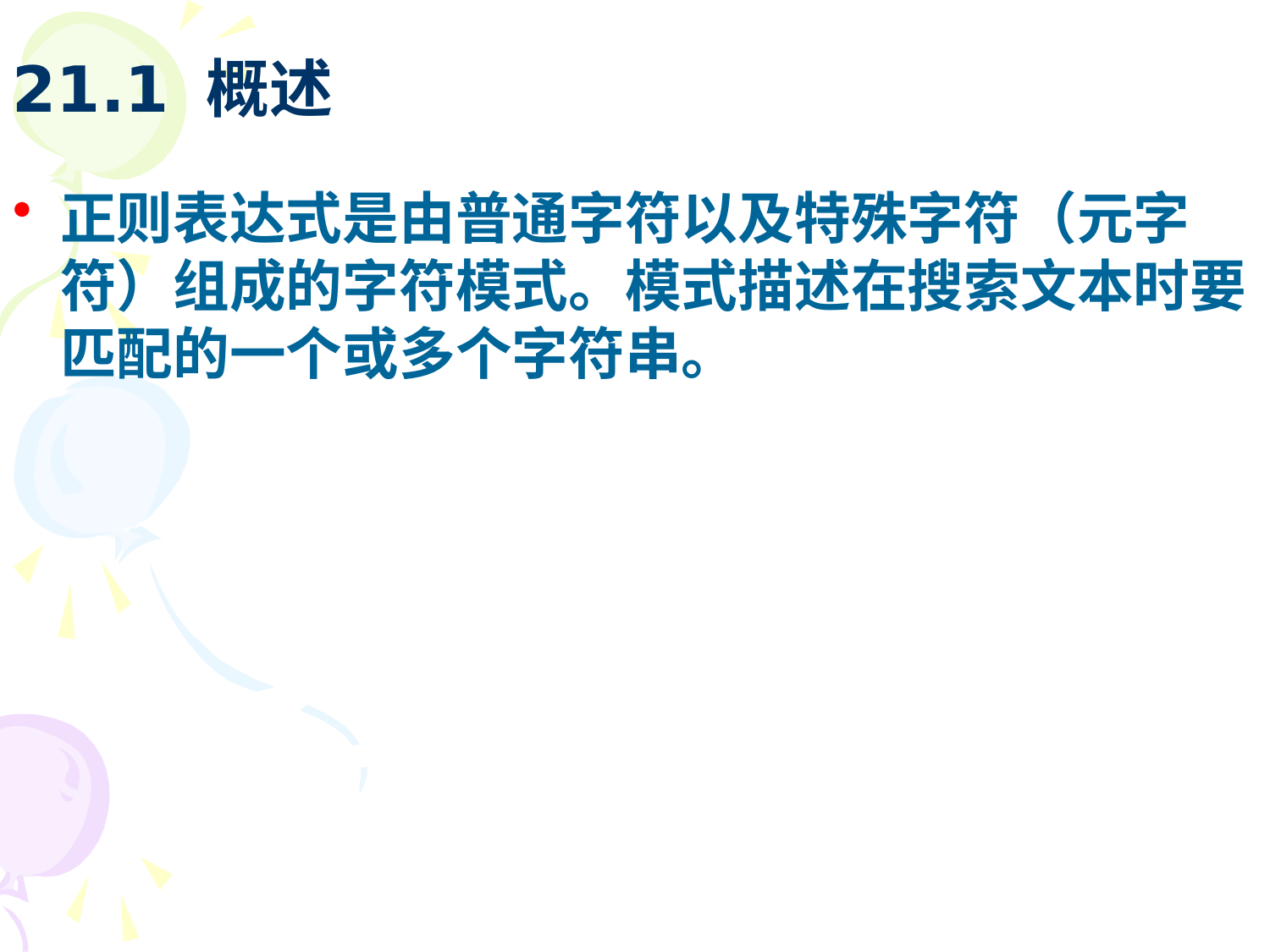

# 21.1 概述
正则表达式是由普通字符以及特殊字符（元字符）组成的字符模式。模式描述在搜索文本时要匹配的一个或多个字符串。